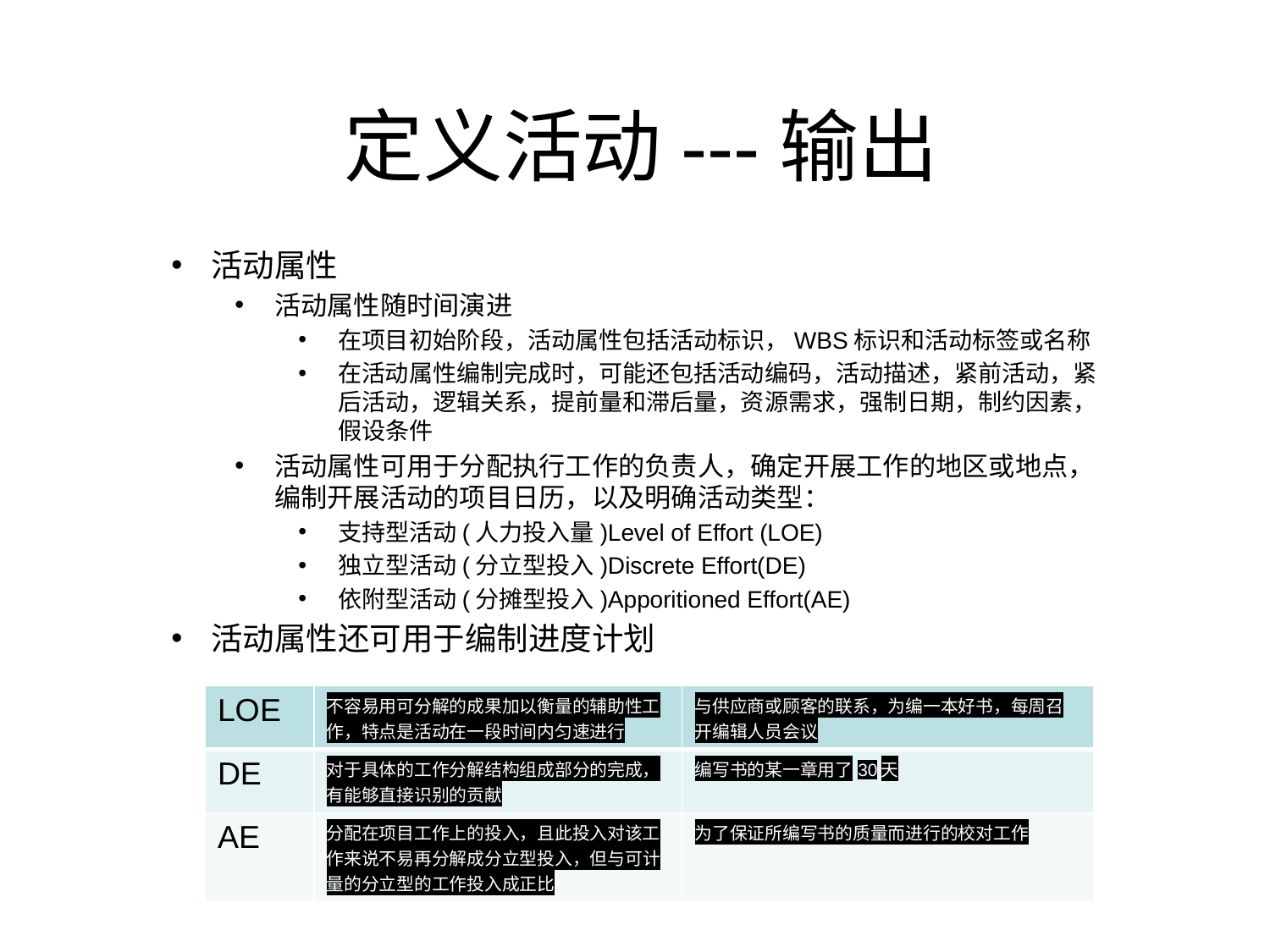

# 定义活动---输出
活动属性
活动属性随时间演进
在项目初始阶段，活动属性包括活动标识，WBS标识和活动标签或名称
在活动属性编制完成时，可能还包括活动编码，活动描述，紧前活动，紧后活动，逻辑关系，提前量和滞后量，资源需求，强制日期，制约因素，假设条件
活动属性可用于分配执行工作的负责人，确定开展工作的地区或地点，编制开展活动的项目日历，以及明确活动类型：
支持型活动(人力投入量)Level of Effort (LOE)
独立型活动(分立型投入)Discrete Effort(DE)
依附型活动(分摊型投入)Apporitioned Effort(AE)
活动属性还可用于编制进度计划

| LOE | 不容易用可分解的成果加以衡量的辅助性工作，特点是活动在一段时间内匀速进行 | 与供应商或顾客的联系，为编一本好书，每周召开编辑人员会议 |
| --- | --- | --- |
| DE | 对于具体的工作分解结构组成部分的完成，有能够直接识别的贡献 | 编写书的某一章用了30天 |
| AE | 分配在项目工作上的投入，且此投入对该工作来说不易再分解成分立型投入，但与可计量的分立型的工作投入成正比 | 为了保证所编写书的质量而进行的校对工作 |